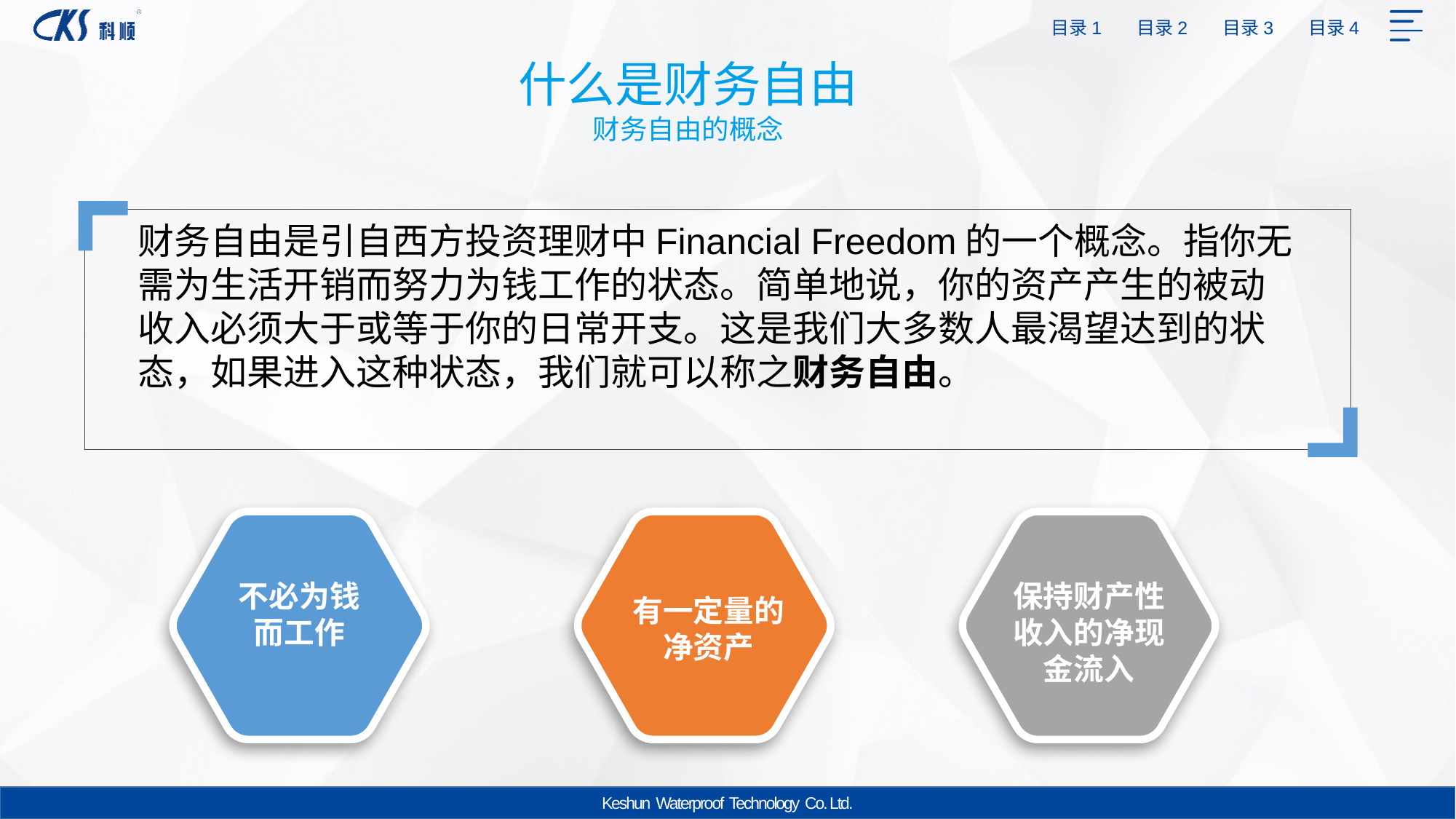

什么是财务自由
财务自由的概念

财务自由是引自西方投资理财中Financial Freedom的一个概念。指你无需为生活开销而努力为钱工作的状态。简单地说，你的资产产生的被动收入必须大于或等于你的日常开支。这是我们大多数人最渴望达到的状态，如果进入这种状态，我们就可以称之财务自由。

不必为钱
而工作
保持财产性收入的净现金流入

有一定量的净资产

Keshun  Waterproof  Technology  Co. Ltd.